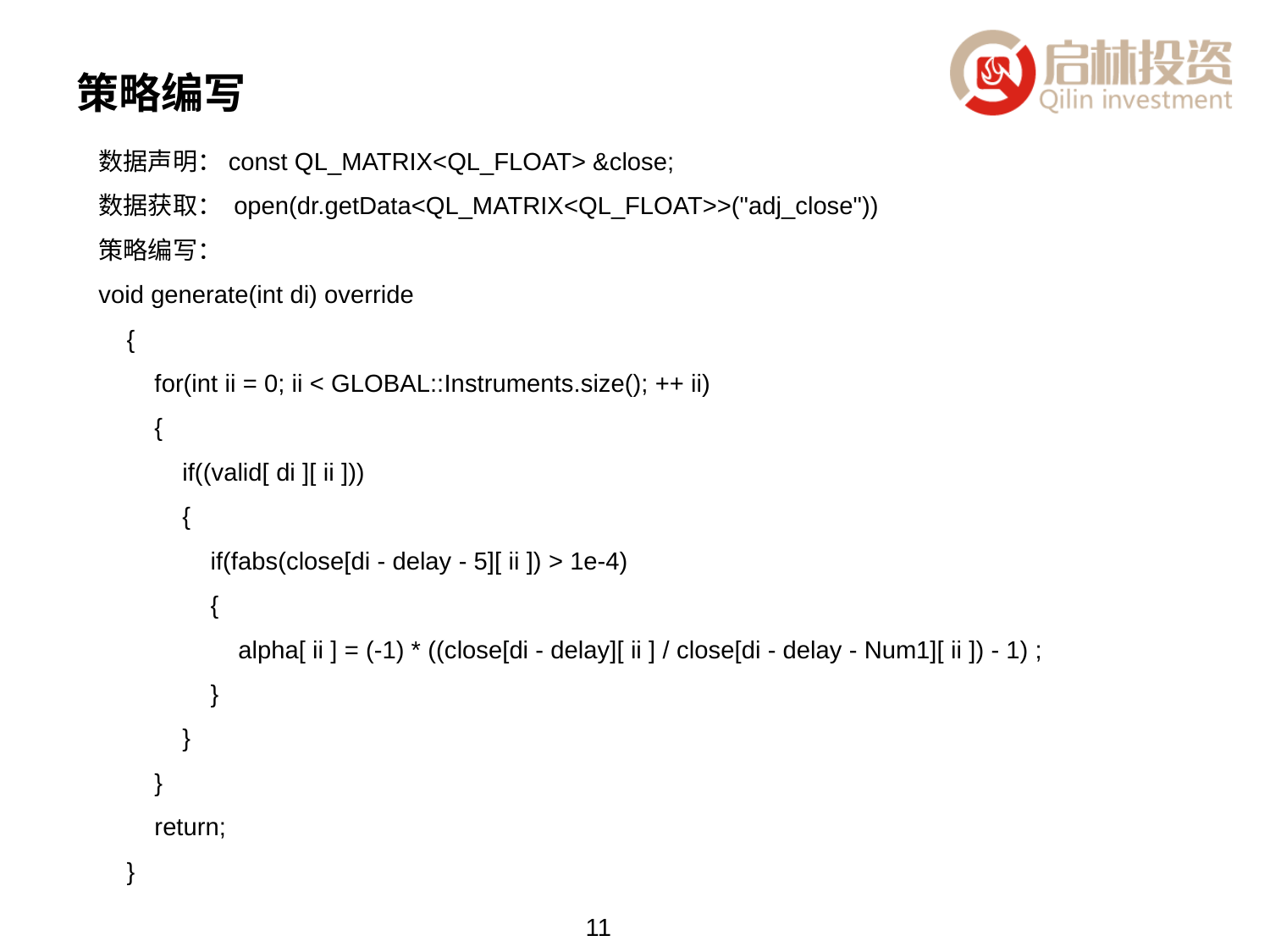

# 策略编写
数据声明：const QL_MATRIX<QL_FLOAT> &close;
数据获取： open(dr.getData<QL_MATRIX<QL_FLOAT>>("adj_close"))
策略编写：
void generate(int di) override
    {
        for(int ii = 0; ii < GLOBAL::Instruments.size(); ++ ii)
        {
            if((valid[ di ][ ii ]))
            {
                if(fabs(close[di - delay - 5][ ii ]) > 1e-4)
                {
                    alpha[ ii ] = (-1) * ((close[di - delay][ ii ] / close[di - delay - Num1][ ii ]) - 1) ;
                }
            }
        }
        return;
    }